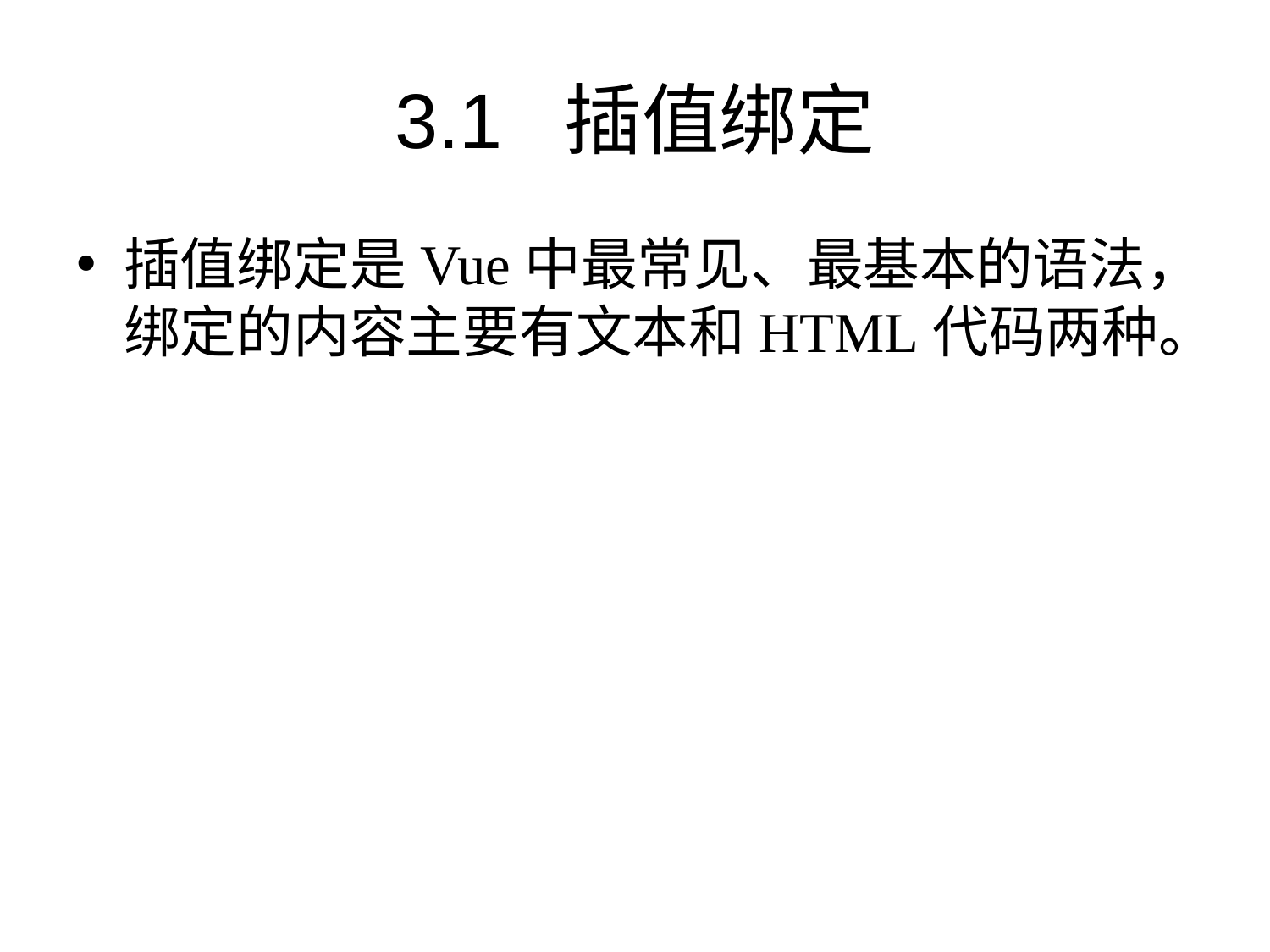

# 3.1  插值绑定
插值绑定是Vue中最常见、最基本的语法，绑定的内容主要有文本和HTML代码两种。